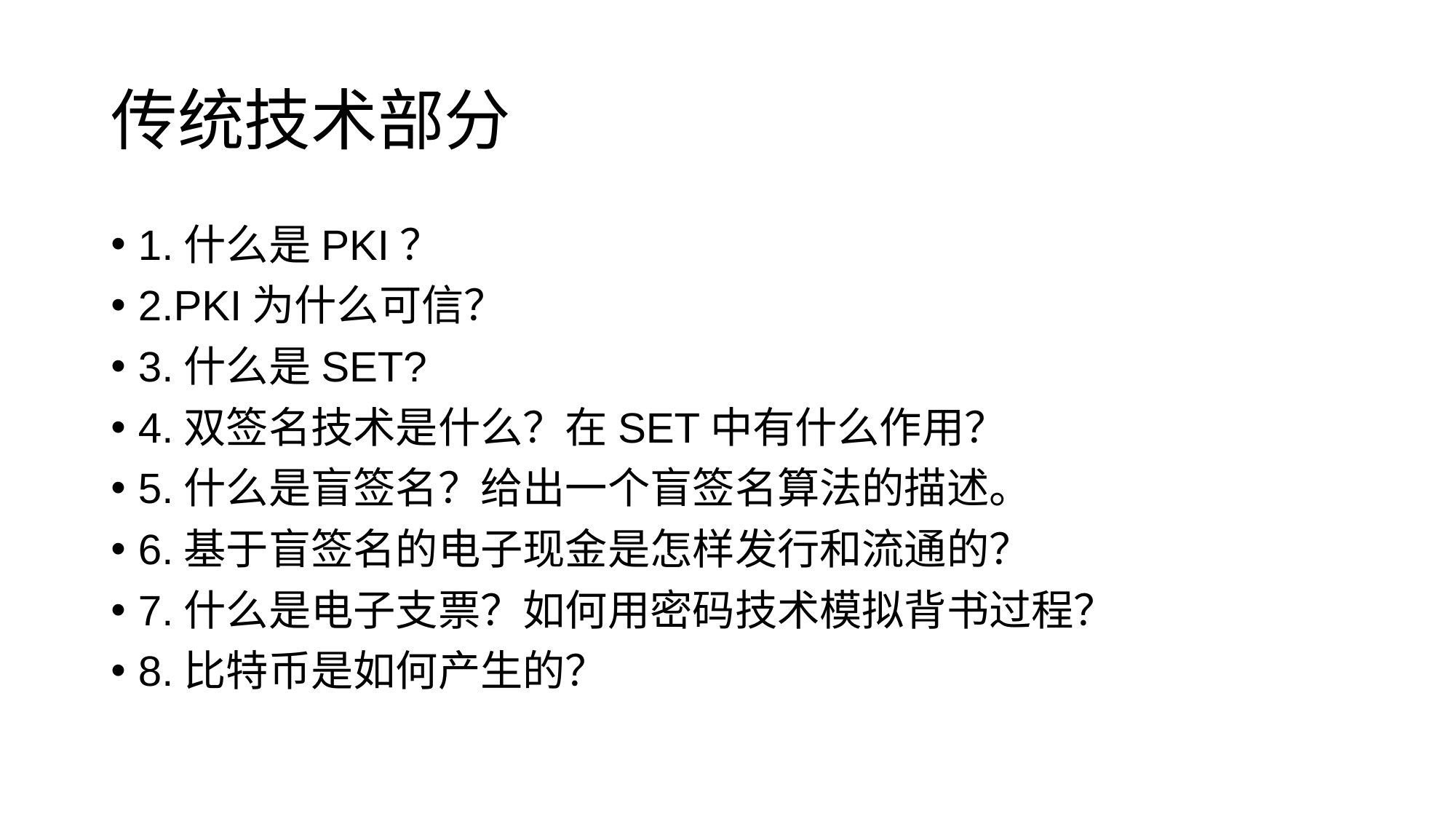

# 传统技术部分
1.什么是PKI？
2.PKI为什么可信？
3.什么是SET?
4.双签名技术是什么？在SET中有什么作用？
5.什么是盲签名？给出一个盲签名算法的描述。
6.基于盲签名的电子现金是怎样发行和流通的？
7.什么是电子支票？如何用密码技术模拟背书过程？
8.比特币是如何产生的？